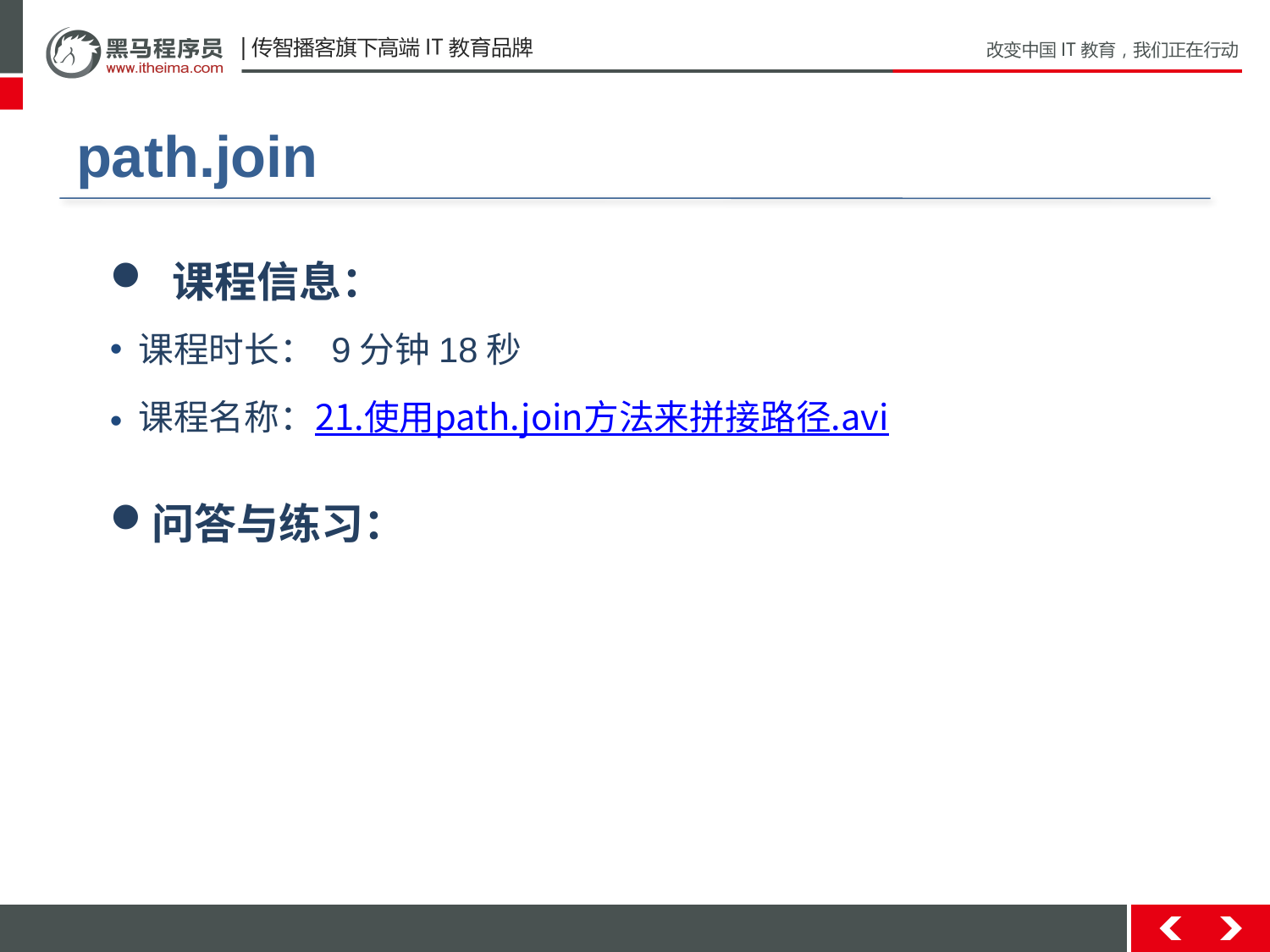

# path.join
 课程信息：
 课程时长： 9分钟18秒
 课程名称：21.使用path.join方法来拼接路径.avi
问答与练习：